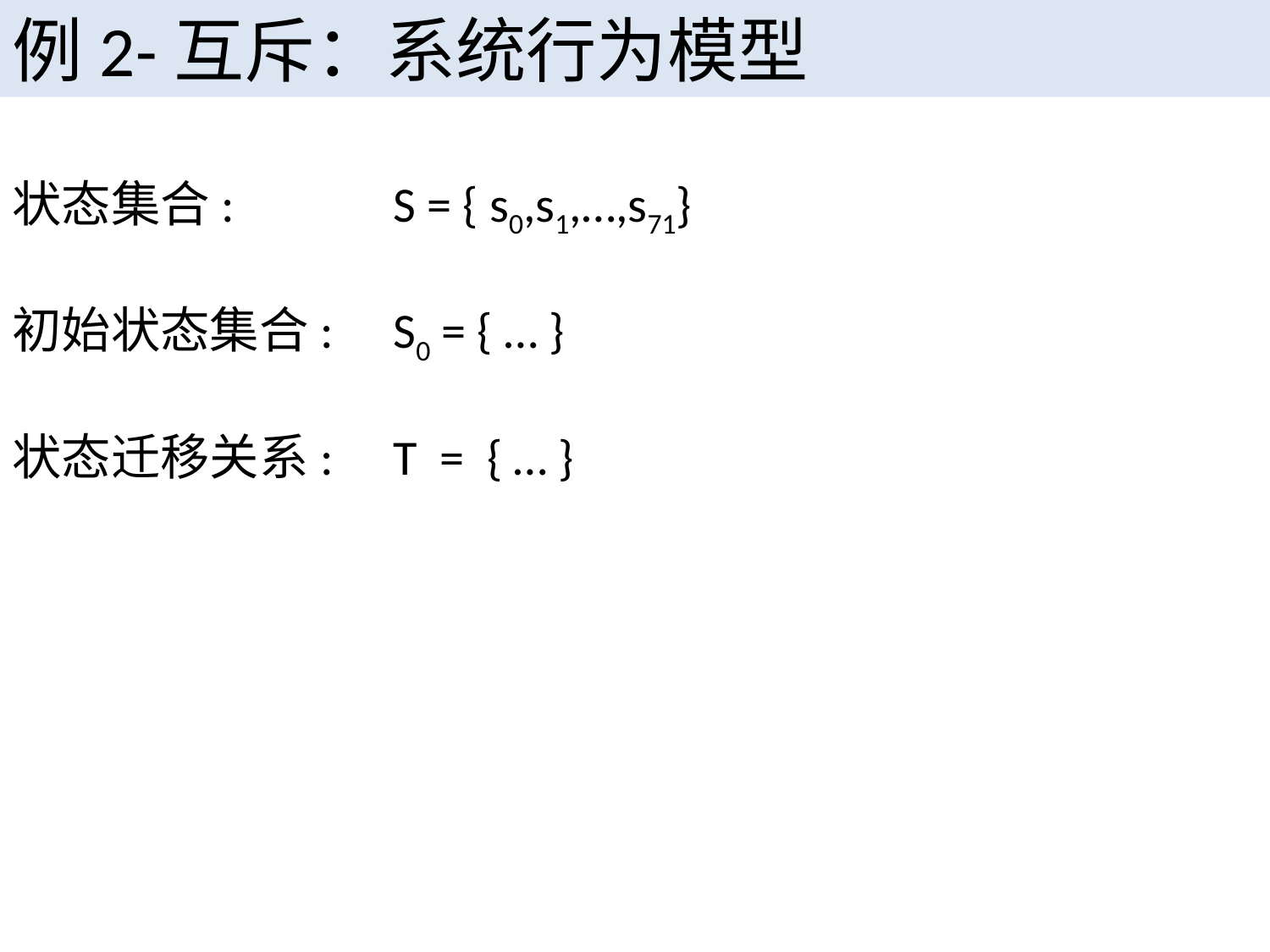

例2-互斥：系统行为模型
状态集合: 		S = { s0,s1,…,s71}

初始状态集合: 	S0 = { … }

状态迁移关系: 	T  =  { … }